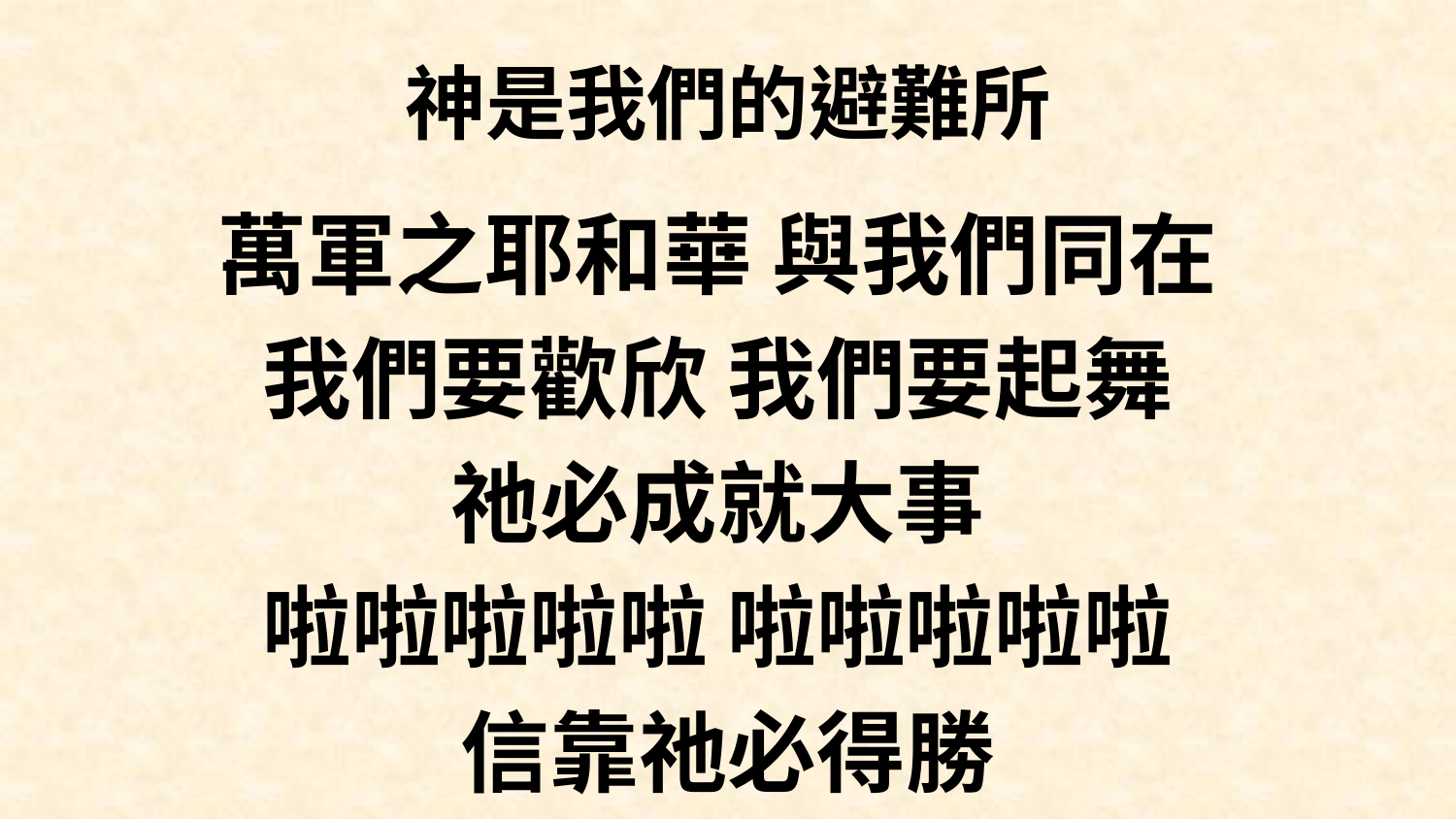

# 神是我們的避難所
萬軍之耶和華 與我們同在
我們要歡欣 我們要起舞
祂必成就大事
啦啦啦啦啦 啦啦啦啦啦
信靠祂必得勝